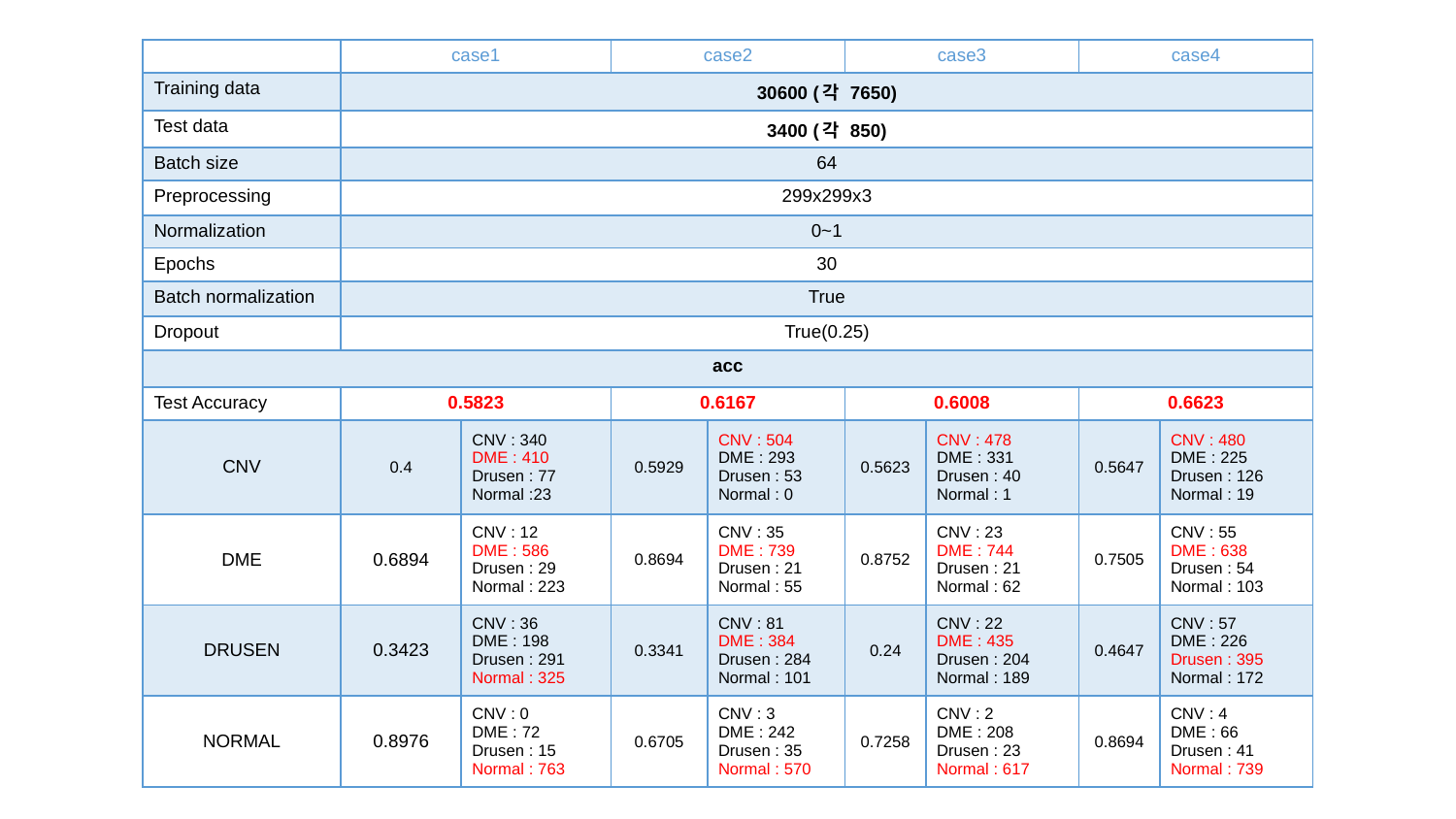

|  | case1 |  | case2 |  | case3 |  | case4 |  |
| --- | --- | --- | --- | --- | --- | --- | --- | --- |
| Training data | 30600 (각 7650) |  |  |  |  |  |  |  |
| Test data | 3400 (각 850) |  |  |  |  |  |  |  |
| Batch size | 64 |  |  |  |  |  |  |  |
| Preprocessing | 299x299x3 |  |  |  |  |  |  |  |
| Normalization | 0~1 |  |  |  |  |  |  |  |
| Epochs | 30 |  |  |  |  |  |  |  |
| Batch normalization | True |  |  |  |  |  |  |  |
| Dropout | True(0.25) |  |  |  |  |  |  |  |
| acc |  |  |  |  |  |  |  |  |
| Test Accuracy | 0.5823 |  | 0.6167 |  | 0.6008 |  | 0.6623 |  |
| CNV | 0.4 | CNV : 340 DME : 410 Drusen : 77 Normal :23 | 0.5929 | CNV : 504 DME : 293 Drusen : 53 Normal : 0 | 0.5623 | CNV : 478 DME : 331 Drusen : 40 Normal : 1 | 0.5647 | CNV : 480 DME : 225 Drusen : 126 Normal : 19 |
| DME | 0.6894 | CNV : 12 DME : 586 Drusen : 29 Normal : 223 | 0.8694 | CNV : 35 DME : 739 Drusen : 21 Normal : 55 | 0.8752 | CNV : 23 DME : 744 Drusen : 21 Normal : 62 | 0.7505 | CNV : 55 DME : 638 Drusen : 54 Normal : 103 |
| DRUSEN | 0.3423 | CNV : 36 DME : 198 Drusen : 291 Normal : 325 | 0.3341 | CNV : 81 DME : 384 Drusen : 284 Normal : 101 | 0.24 | CNV : 22 DME : 435 Drusen : 204 Normal : 189 | 0.4647 | CNV : 57 DME : 226 Drusen : 395 Normal : 172 |
| NORMAL | 0.8976 | CNV : 0 DME : 72 Drusen : 15 Normal : 763 | 0.6705 | CNV : 3 DME : 242 Drusen : 35 Normal : 570 | 0.7258 | CNV : 2 DME : 208 Drusen : 23 Normal : 617 | 0.8694 | CNV : 4 DME : 66 Drusen : 41 Normal : 739 |